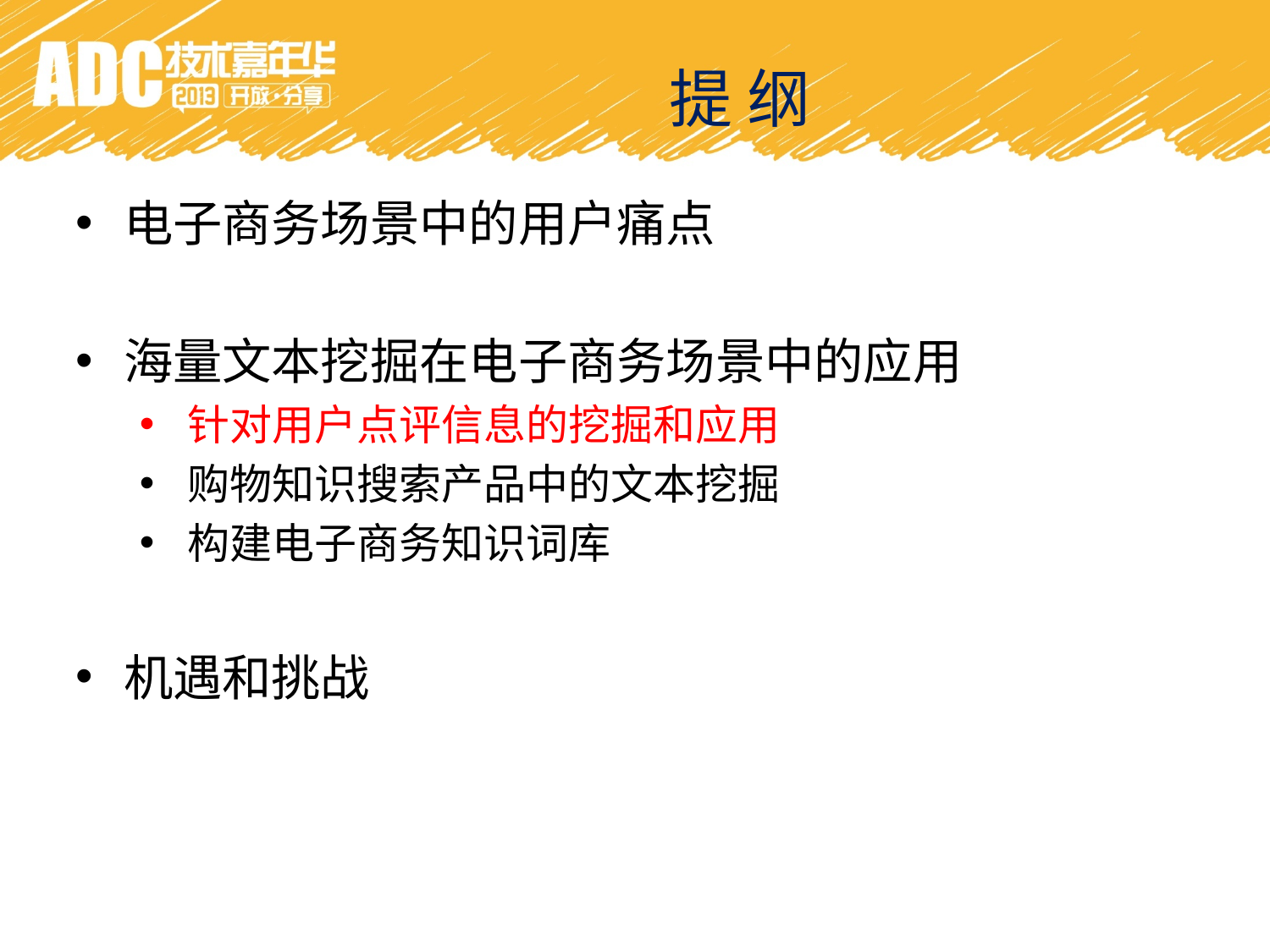

提 纲
电子商务场景中的用户痛点

海量文本挖掘在电子商务场景中的应用
针对用户点评信息的挖掘和应用
购物知识搜索产品中的文本挖掘
构建电子商务知识词库

机遇和挑战